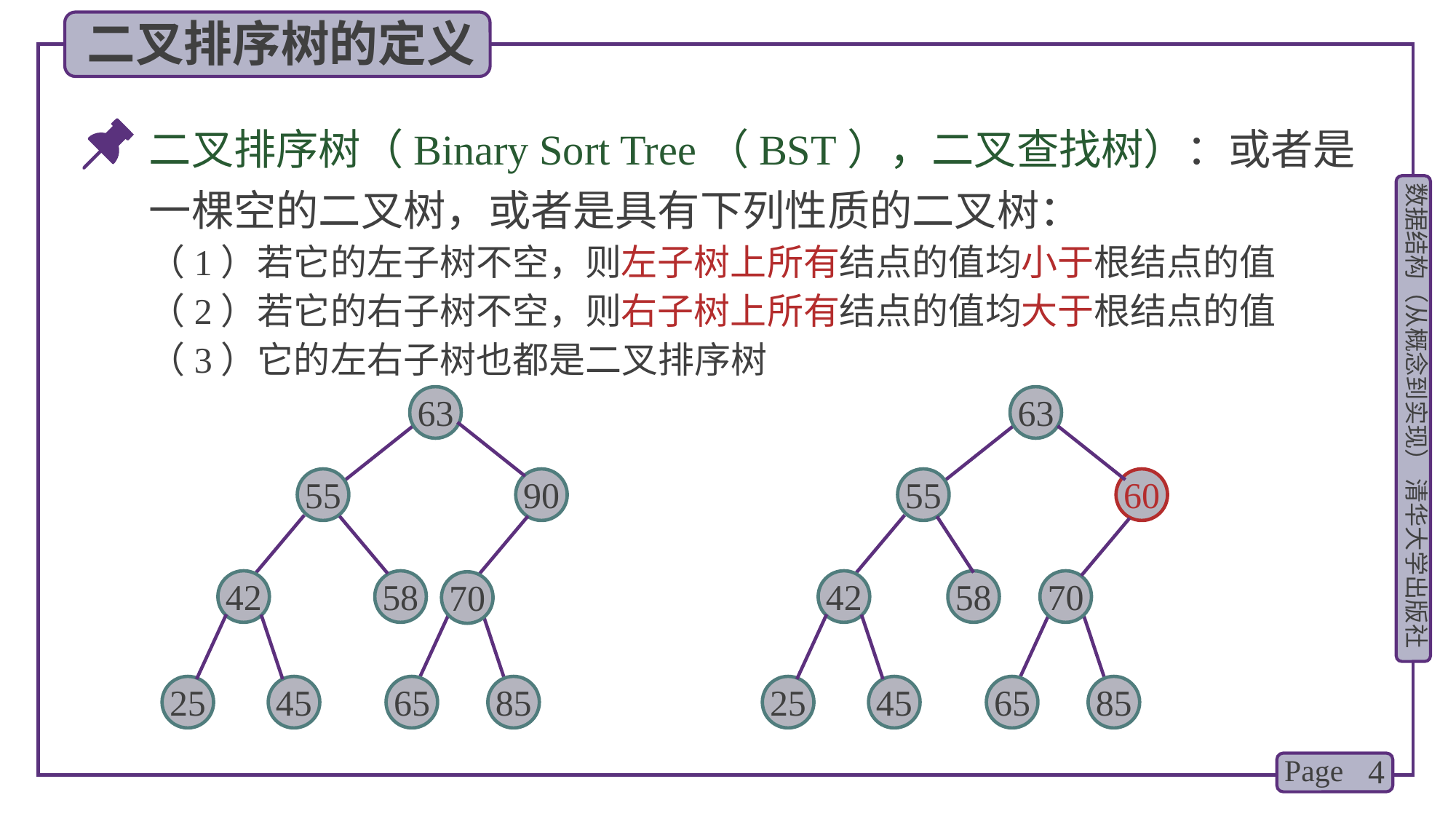

二叉排序树的定义

二叉排序树（Binary Sort Tree（BST），二叉查找树）：或者是一棵空的二叉树，或者是具有下列性质的二叉树：
（1）若它的左子树不空，则左子树上所有结点的值均小于根结点的值
（2）若它的右子树不空，则右子树上所有结点的值均大于根结点的值
（3）它的左右子树也都是二叉排序树

63

55
90

42
58
70

25
45
65
85
63

55
60

42
58
70

25
45
65
85